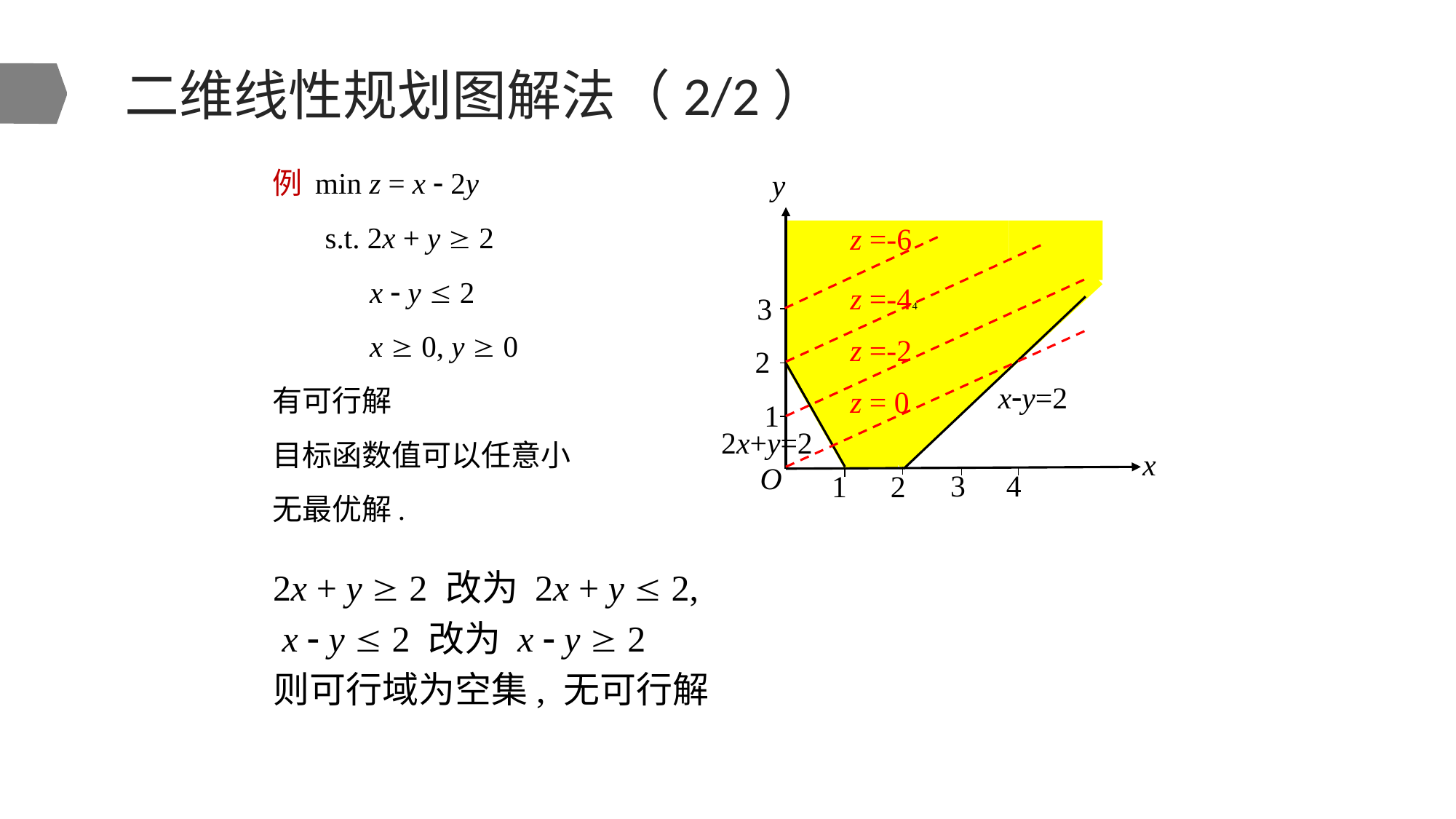

# 二维线性规划图解法（2/2）
18
例 min z = x − 2y
       s.t. 2x + y ≥ 2
             x − y ≤ 2
             x ≥ 0, y ≥ 0
有可行解
目标函数值可以任意小
无最优解.

y
z =-6
z =-44
3
z =-2
2
x−y=2
z = 0
1
2x+y=2
x
O
3
4
1
2

2x + y ≥ 2 改为 2x + y ≤ 2,
 x − y ≤ 2 改为 x − y ≥ 2
则可行域为空集, 无可行解